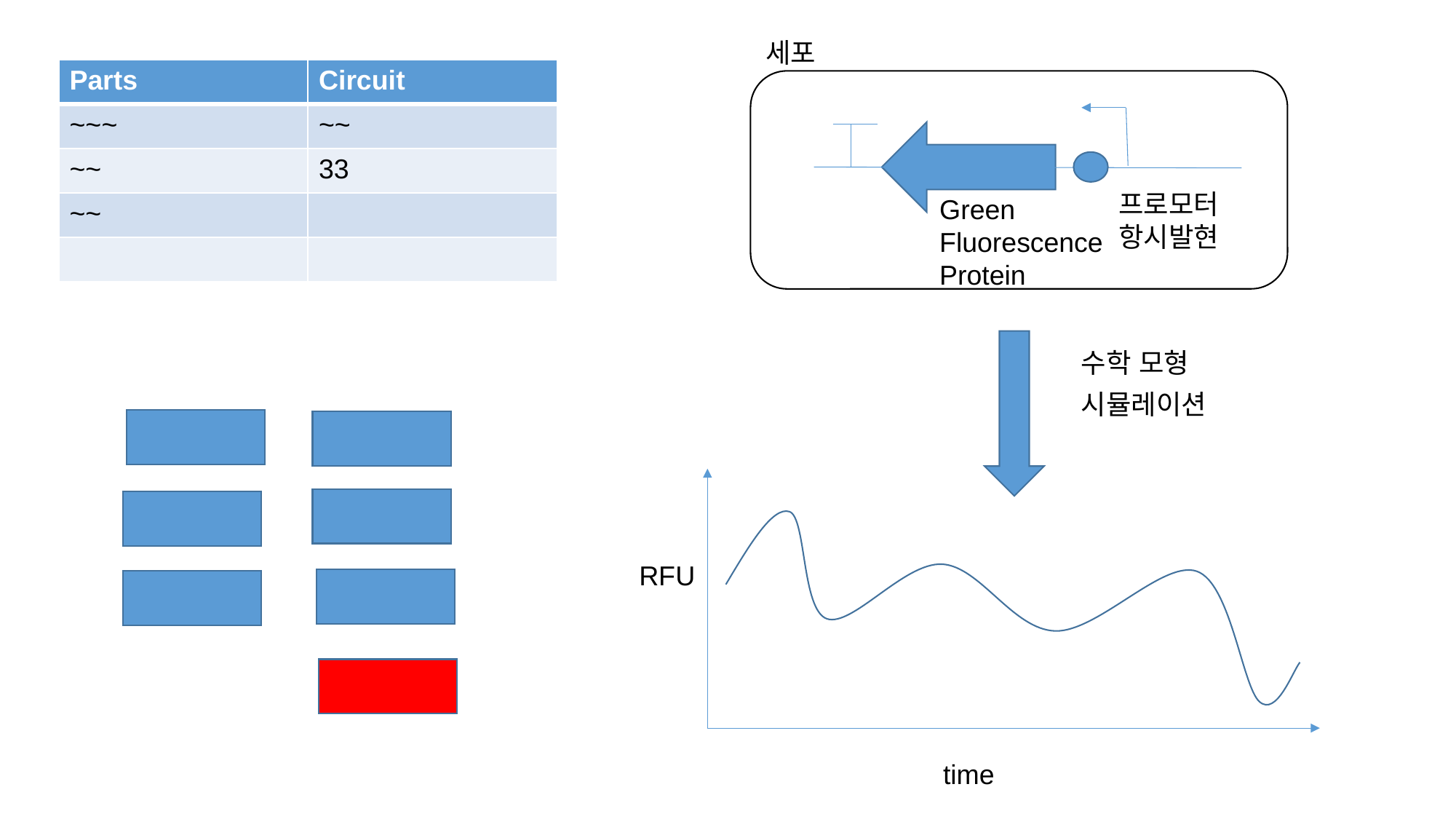

세포
| Parts | Circuit |
| --- | --- |
| ~~~ | ~~ |
| ~~ | 33 |
| ~~ |  |
|  |  |

프로모터
항시발현
Green
Fluorescence
Protein

수학 모형
시뮬레이션

RFU

time